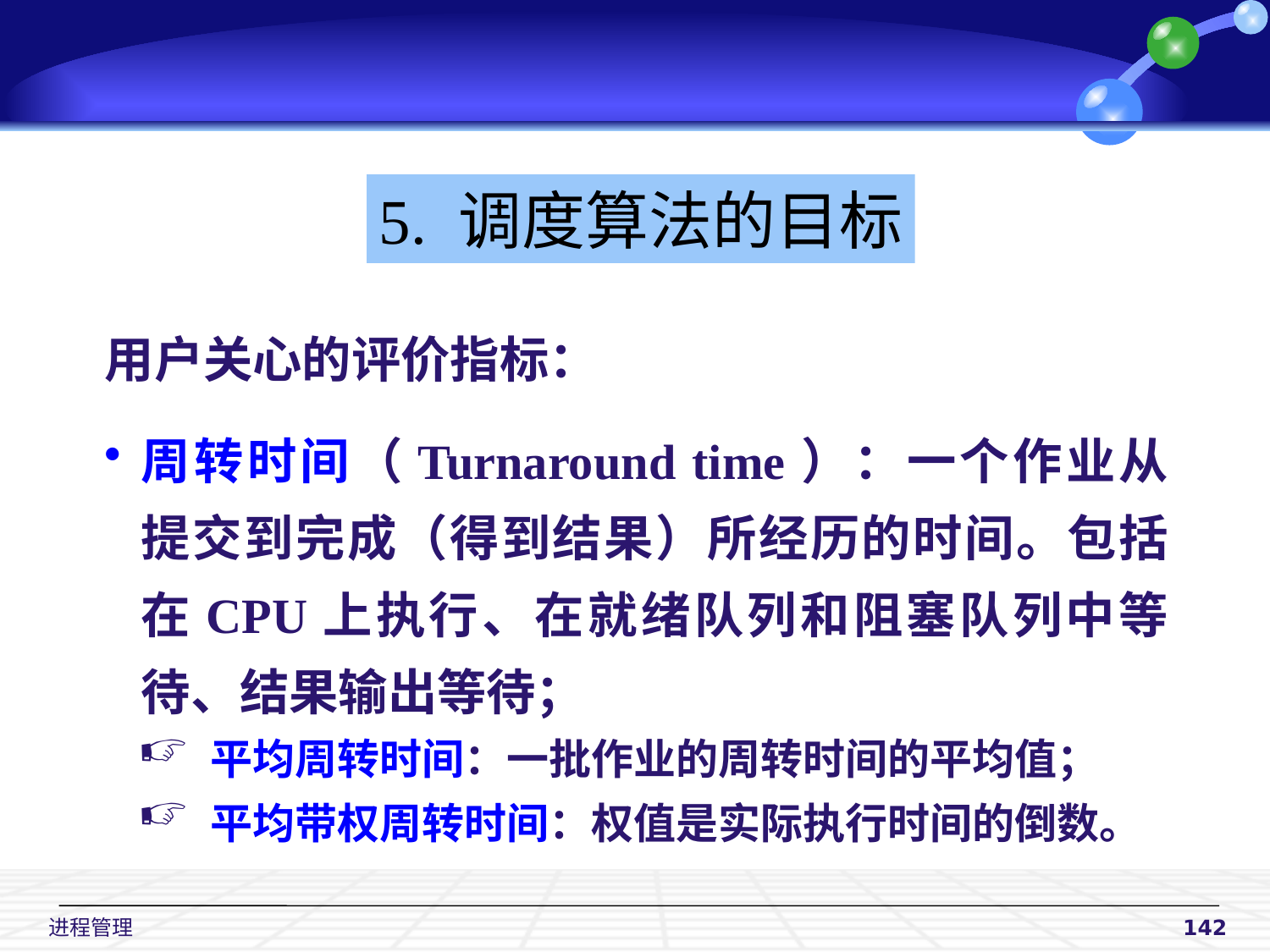

5. 调度算法的目标
用户关心的评价指标：
周转时间（Turnaround time）：一个作业从提交到完成（得到结果）所经历的时间。包括在CPU上执行、在就绪队列和阻塞队列中等待、结果输出等待；
 平均周转时间：一批作业的周转时间的平均值；
 平均带权周转时间：权值是实际执行时间的倒数。
   进程管理
142